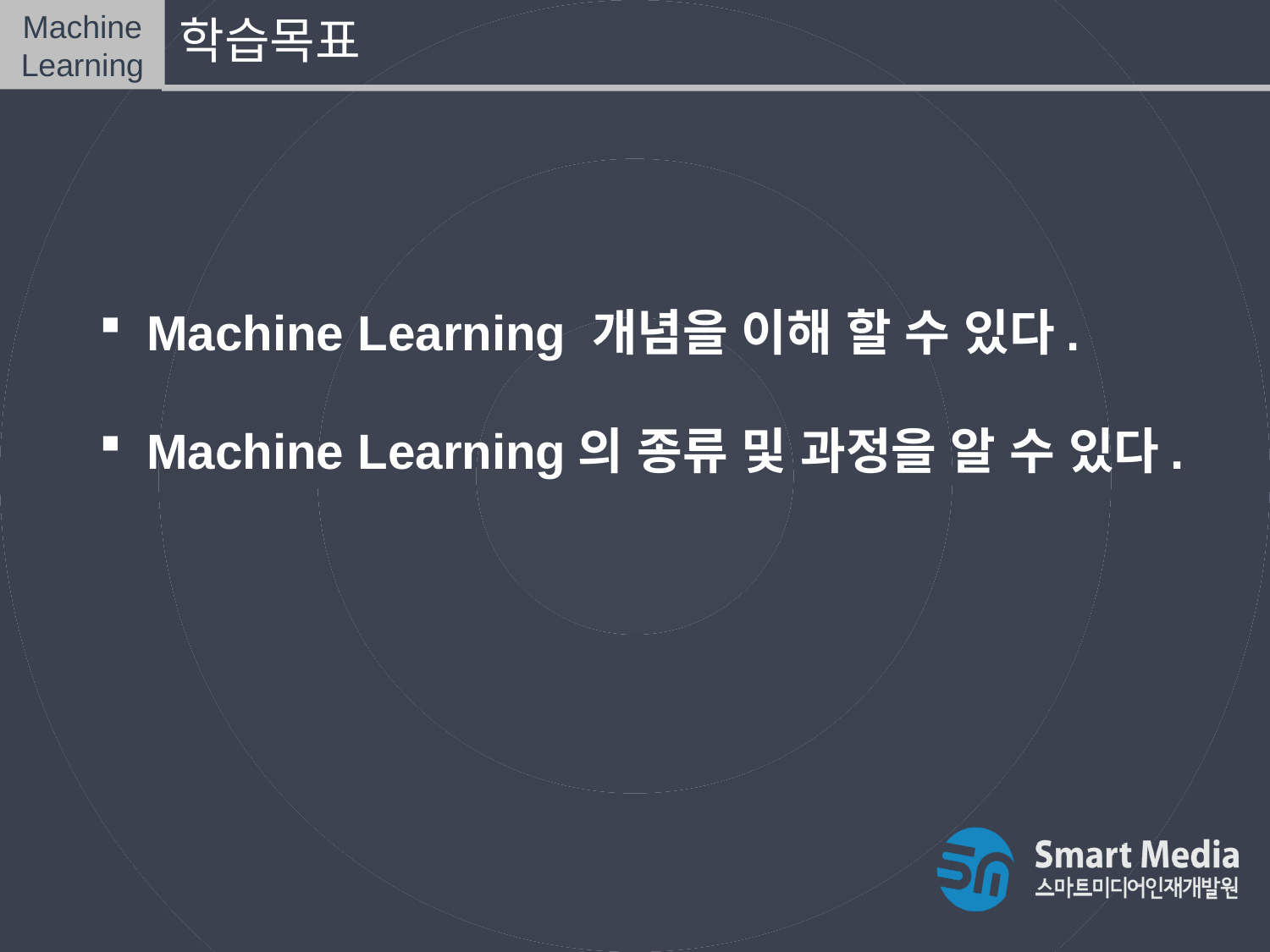

Machine Learning
학습목표

Machine Learning 개념을 이해 할 수 있다.
Machine Learning의 종류 및 과정을 알 수 있다.